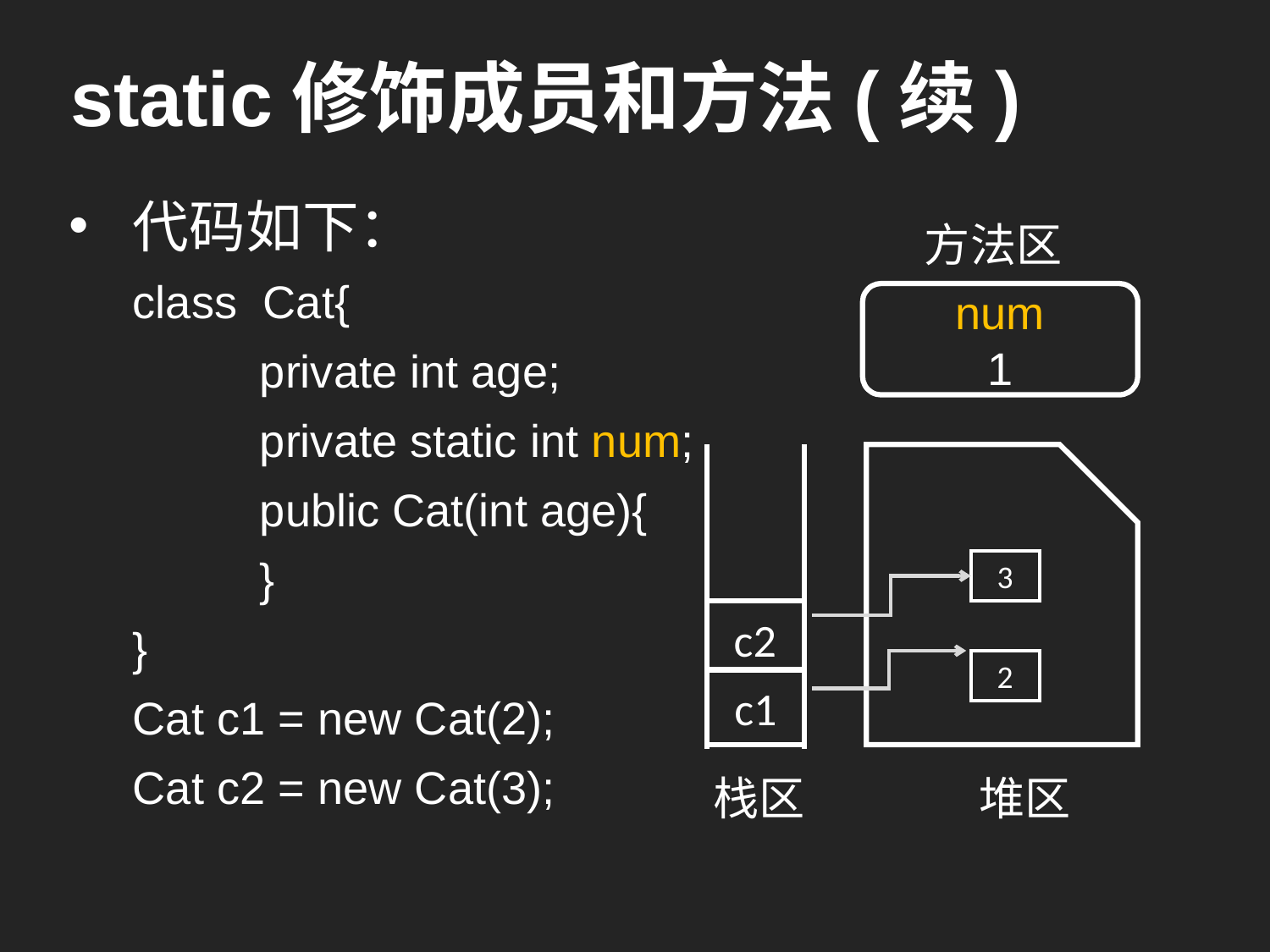

# static修饰成员和方法(续)
代码如下：
class  Cat{
	private int age;
	private static int num;
	public Cat(int age){
	}
}
Cat c1 = new Cat(2);
Cat c2 = new Cat(3);
方法区
num
1

3
c2
2
c1
栈区
堆区